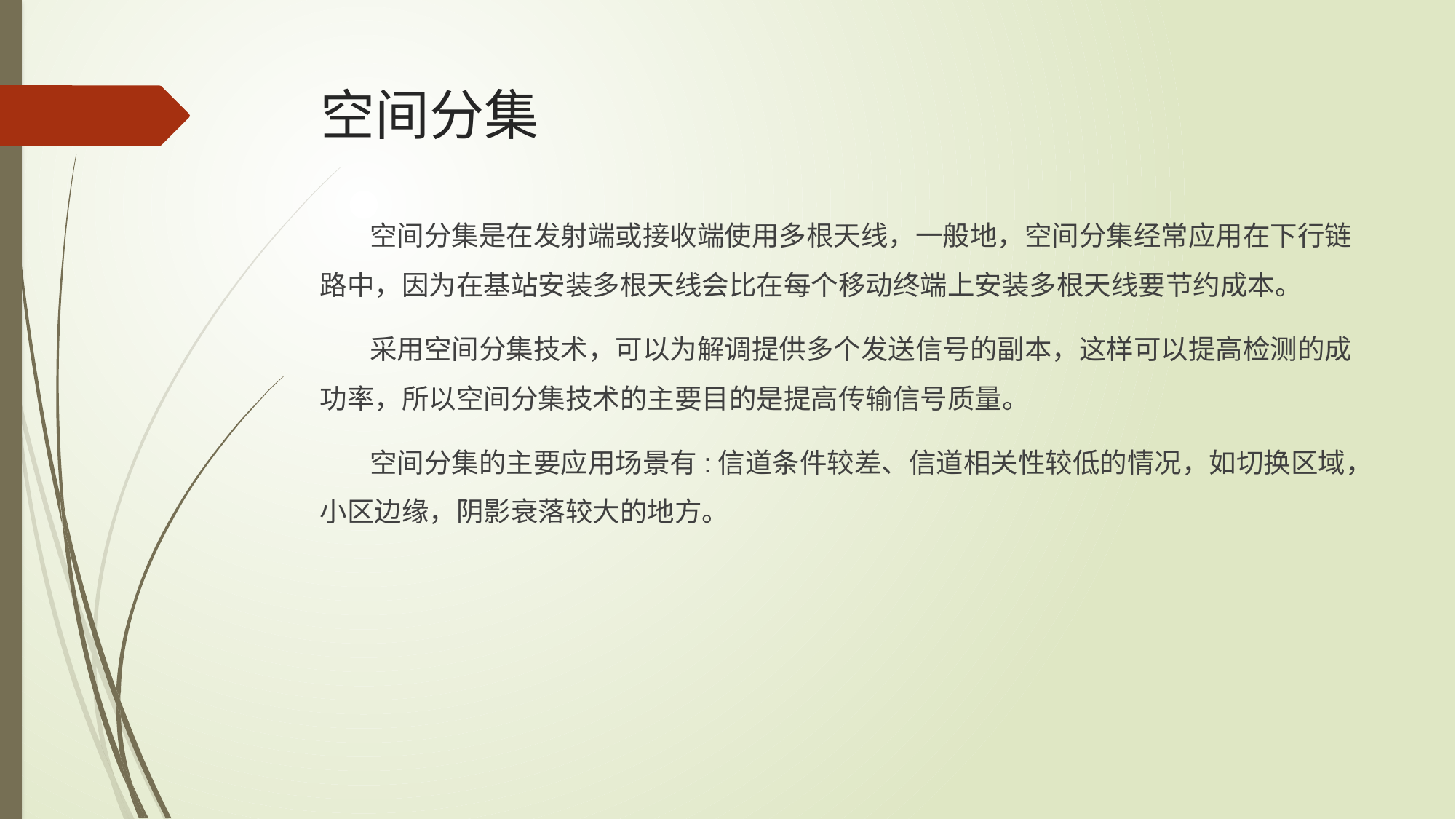

# 空间分集
       空间分集是在发射端或接收端使用多根天线，一般地，空间分集经常应用在下行链路中，因为在基站安装多根天线会比在每个移动终端上安装多根天线要节约成本。
       采用空间分集技术，可以为解调提供多个发送信号的副本，这样可以提高检测的成功率，所以空间分集技术的主要目的是提高传输信号质量。
       空间分集的主要应用场景有:信道条件较差、信道相关性较低的情况，如切换区域，小区边缘，阴影衰落较大的地方。